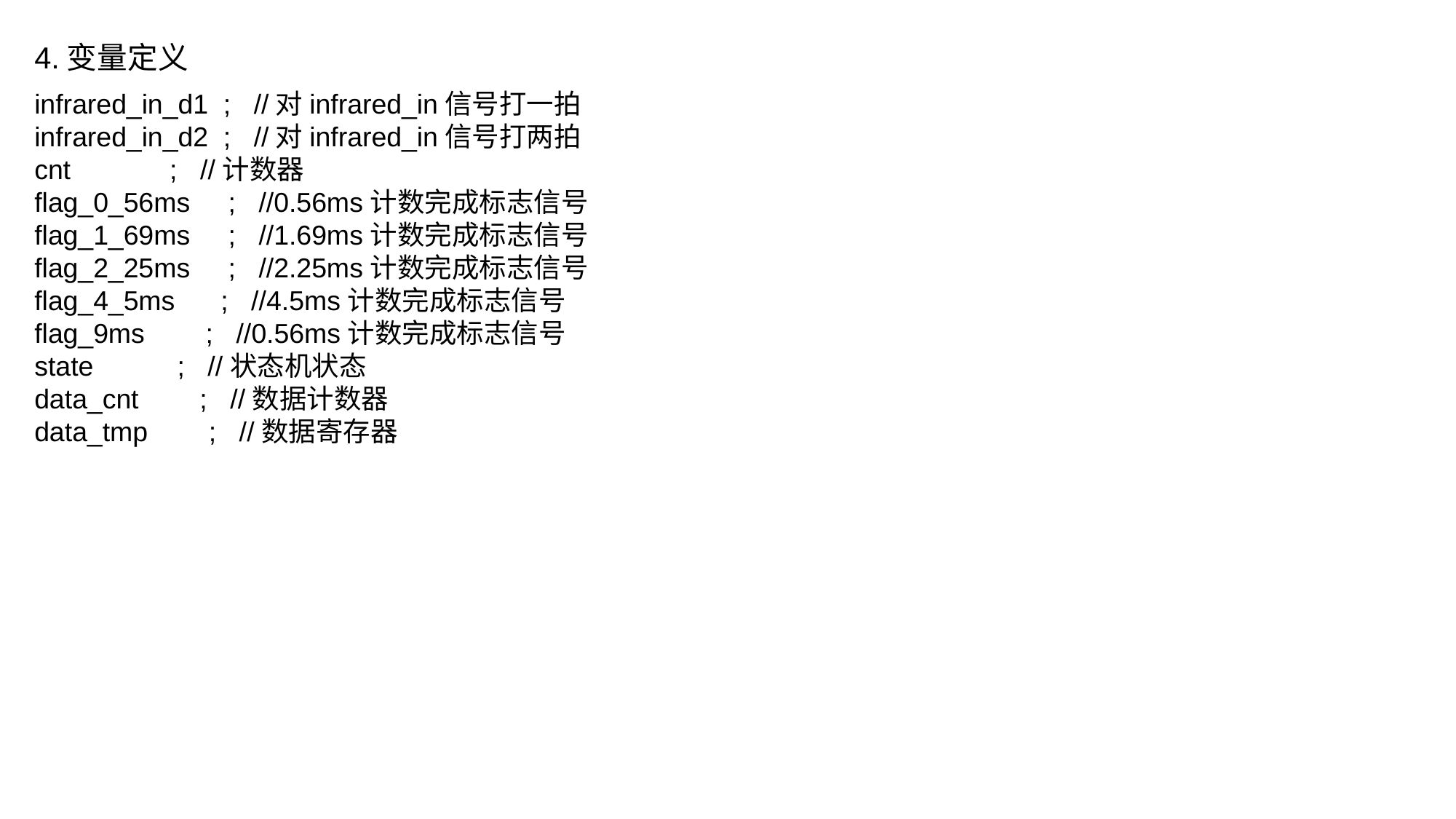

4.变量定义
infrared_in_d1  ;   //对infrared_in信号打一拍
infrared_in_d2  ;   //对infrared_in信号打两拍
cnt             ;   //计数器
flag_0_56ms     ;   //0.56ms计数完成标志信号
flag_1_69ms     ;   //1.69ms计数完成标志信号
flag_2_25ms     ;   //2.25ms计数完成标志信号
flag_4_5ms      ;   //4.5ms计数完成标志信号
flag_9ms        ;   //0.56ms计数完成标志信号
state           ;   //状态机状态
data_cnt        ;   //数据计数器
data_tmp        ;   //数据寄存器